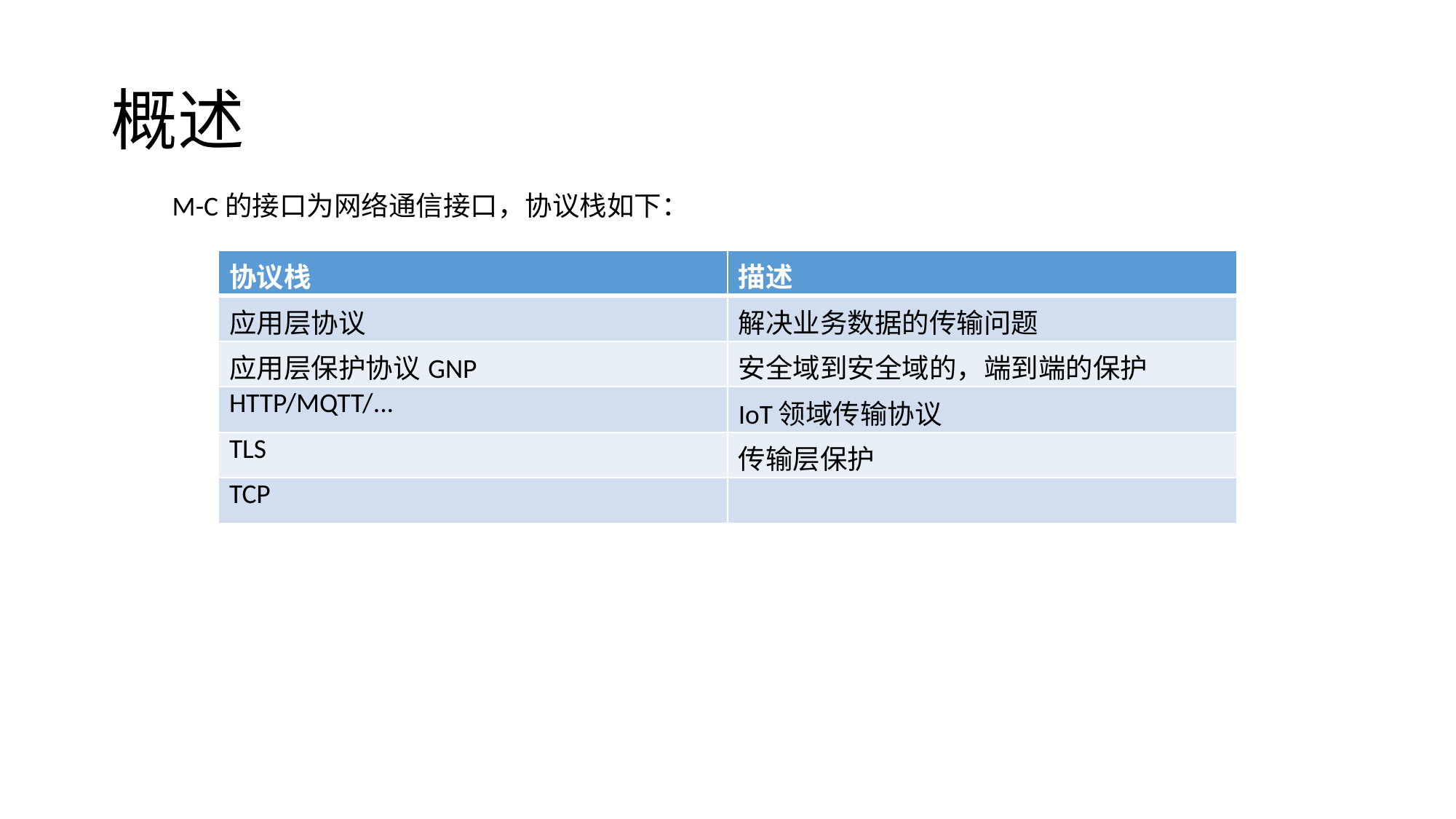

# 概述
M-C的接口为网络通信接口，协议栈如下：
| 协议栈 | 描述 |
| --- | --- |
| 应用层协议 | 解决业务数据的传输问题 |
| 应用层保护协议GNP | 安全域到安全域的，端到端的保护 |
| HTTP/MQTT/... | IoT领域传输协议 |
| TLS | 传输层保护 |
| TCP |  |